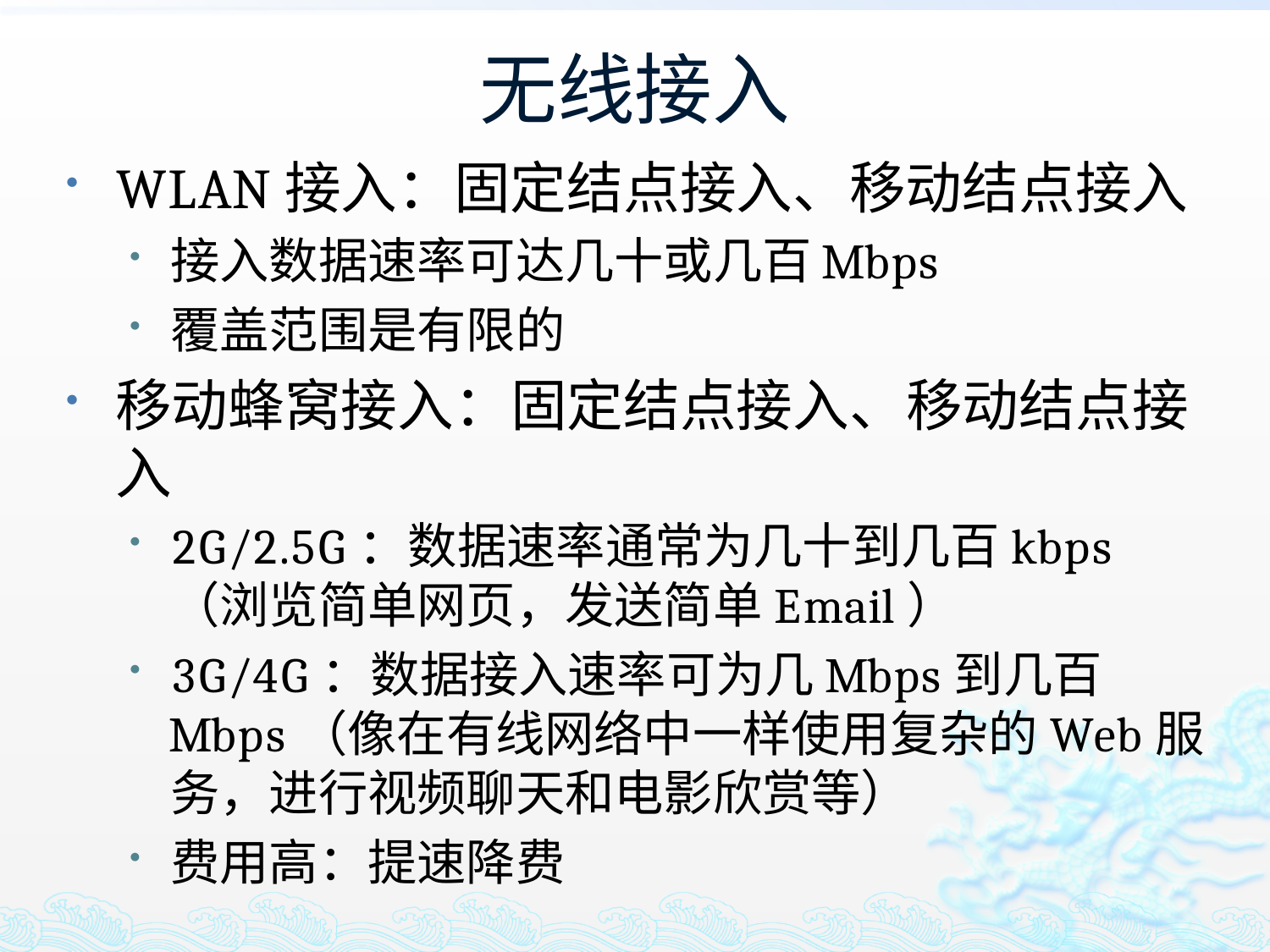

# 无线接入
WLAN接入：固定结点接入、移动结点接入
接入数据速率可达几十或几百Mbps
覆盖范围是有限的
移动蜂窝接入：固定结点接入、移动结点接入
2G/2.5G：数据速率通常为几十到几百kbps（浏览简单网页，发送简单Email）
3G/4G：数据接入速率可为几Mbps到几百Mbps（像在有线网络中一样使用复杂的Web服务，进行视频聊天和电影欣赏等）
费用高：提速降费